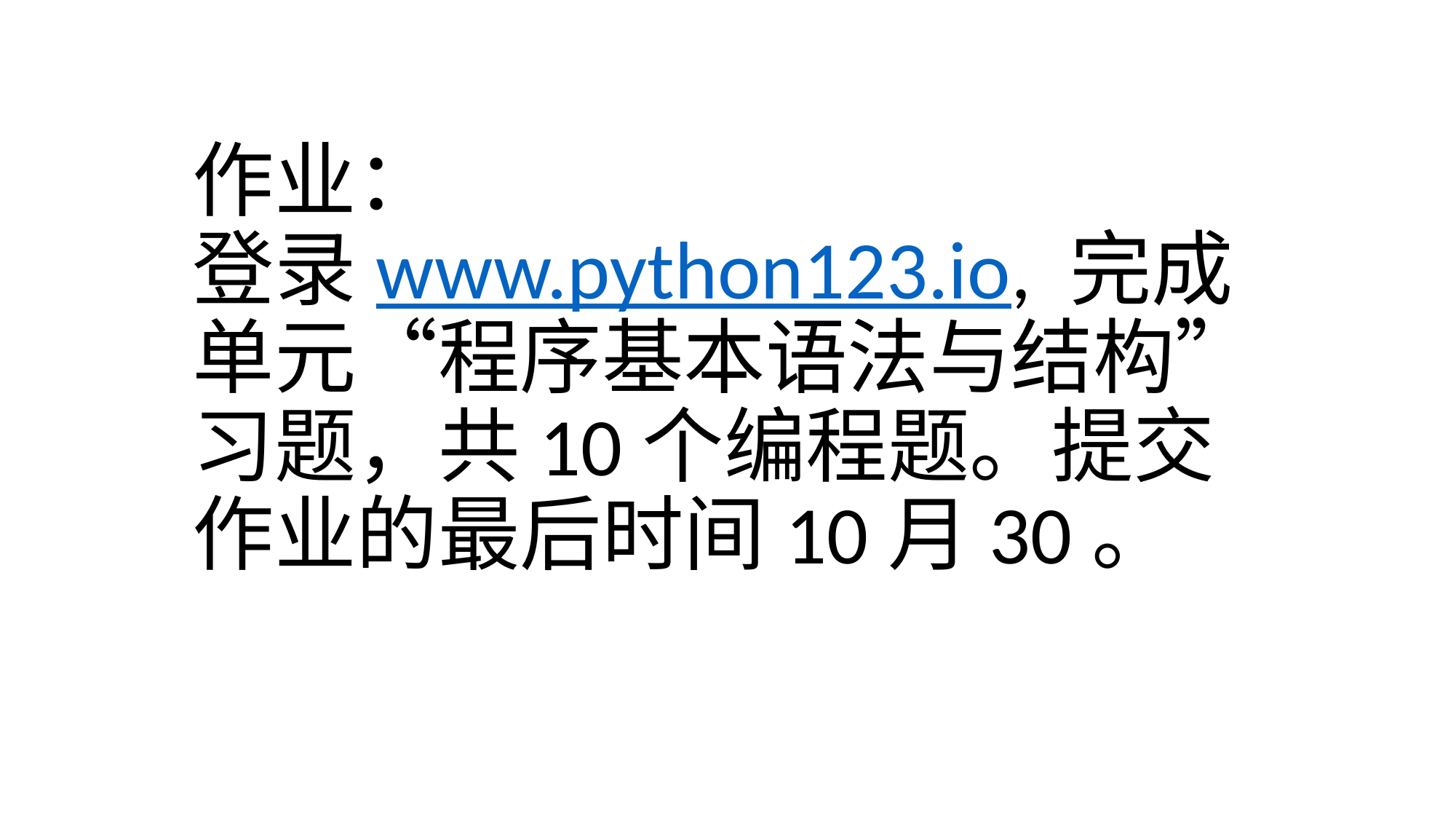

# 作业： 登录www.python123.io, 完成单元“程序基本语法与结构”习题，共10个编程题。提交作业的最后时间10月30。